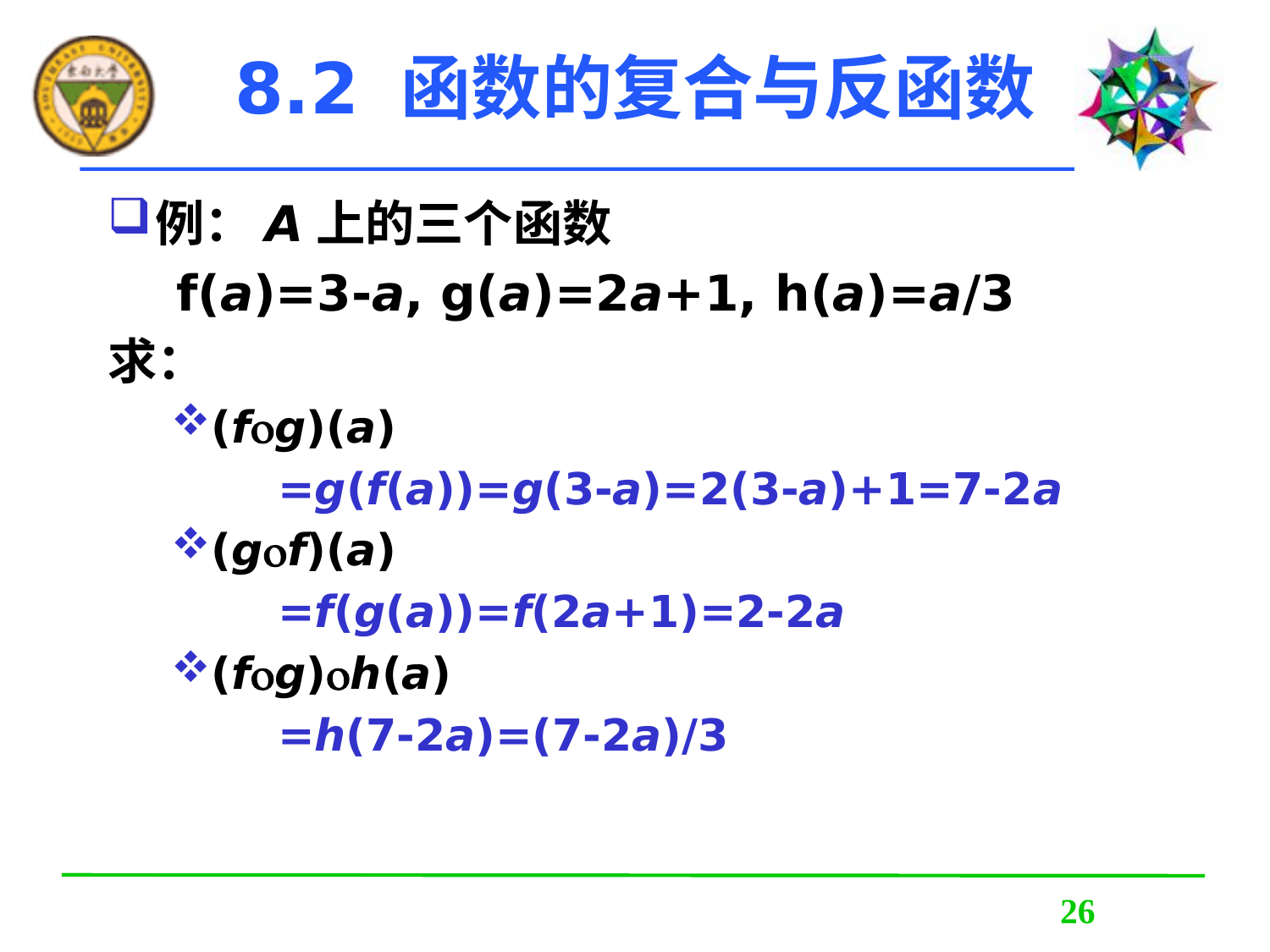

# 8.2 函数的复合与反函数
例：A上的三个函数
    f(a)=3-a, g(a)=2a+1, h(a)=a/3
求：
(fοg)(a)
       =g(f(a))=g(3-a)=2(3-a)+1=7-2a
(gοf)(a)
       =f(g(a))=f(2a+1)=2-2a
(fοg)οh(a)
       =h(7-2a)=(7-2a)/3